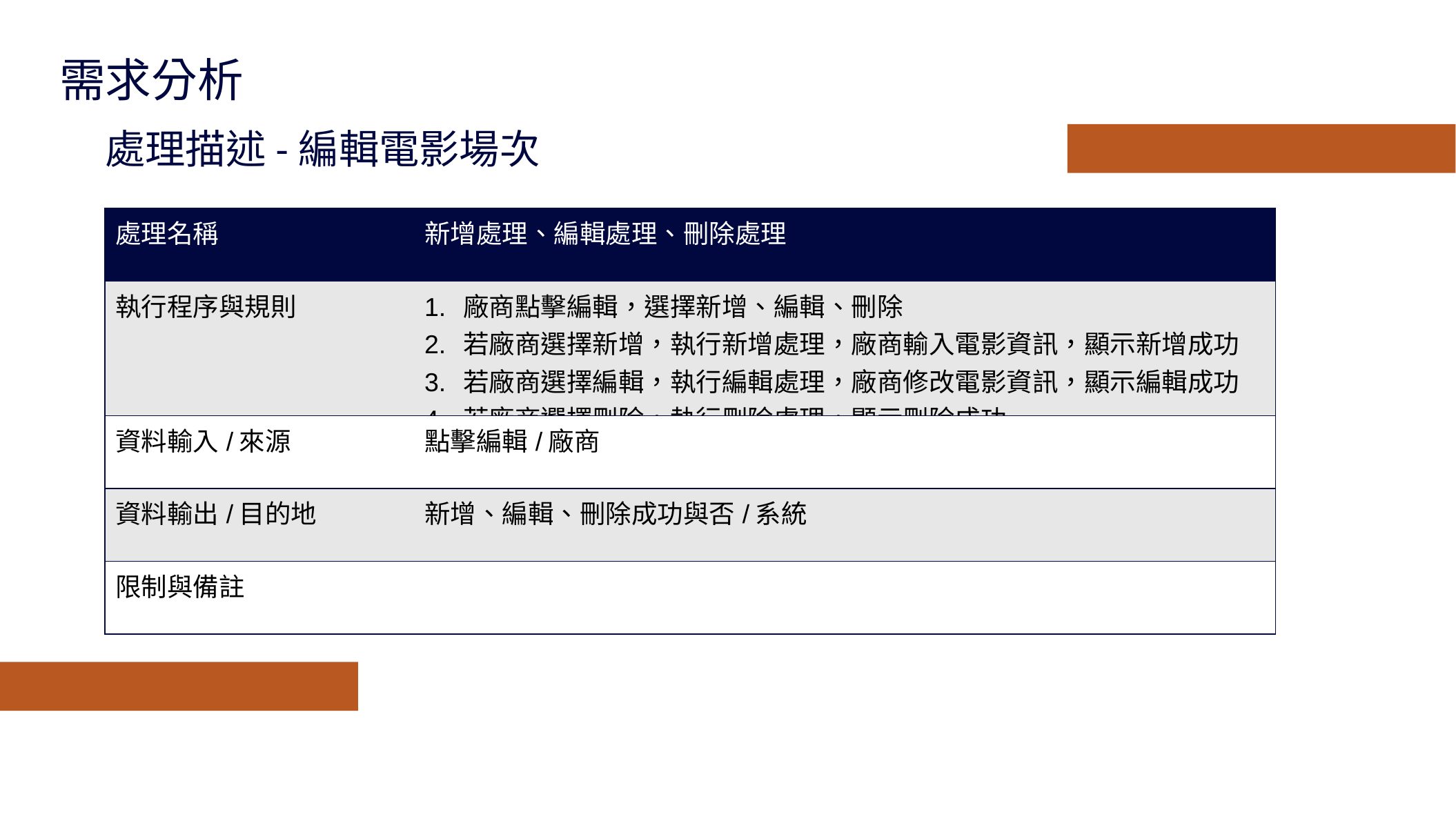

需求分析
處理描述-編輯電影場次

| 處理名稱 | 新增處理、編輯處理、刪除處理 |
| --- | --- |
| 執行程序與規則 | 廠商點擊編輯，選擇新增、編輯、刪除 若廠商選擇新增，執行新增處理，廠商輸入電影資訊，顯示新增成功 若廠商選擇編輯，執行編輯處理，廠商修改電影資訊，顯示編輯成功 若廠商選擇刪除，執行刪除處理，顯示刪除成功 |
| 資料輸入/來源 | 點擊編輯/廠商 |
| 資料輸出/目的地 | 新增、編輯、刪除成功與否/系統 |
| 限制與備註 |  |